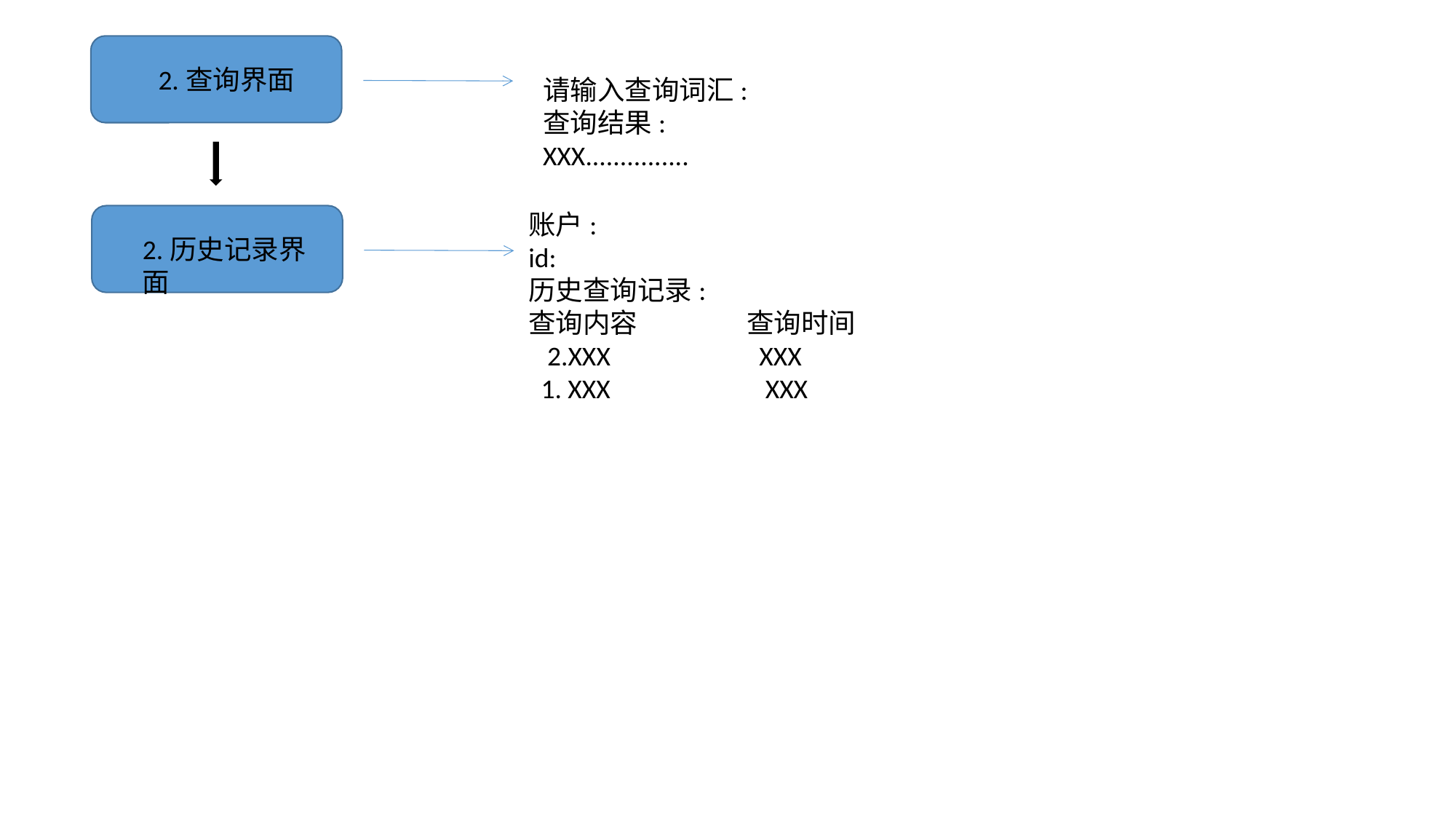

2.查询界面
请输入查询词汇:
查询结果:
XXX...............

账户:
id:
历史查询记录:
查询内容	查询时间
   2.XXX		  XXX
  1. XXX 		   XXX

2.历史记录界面